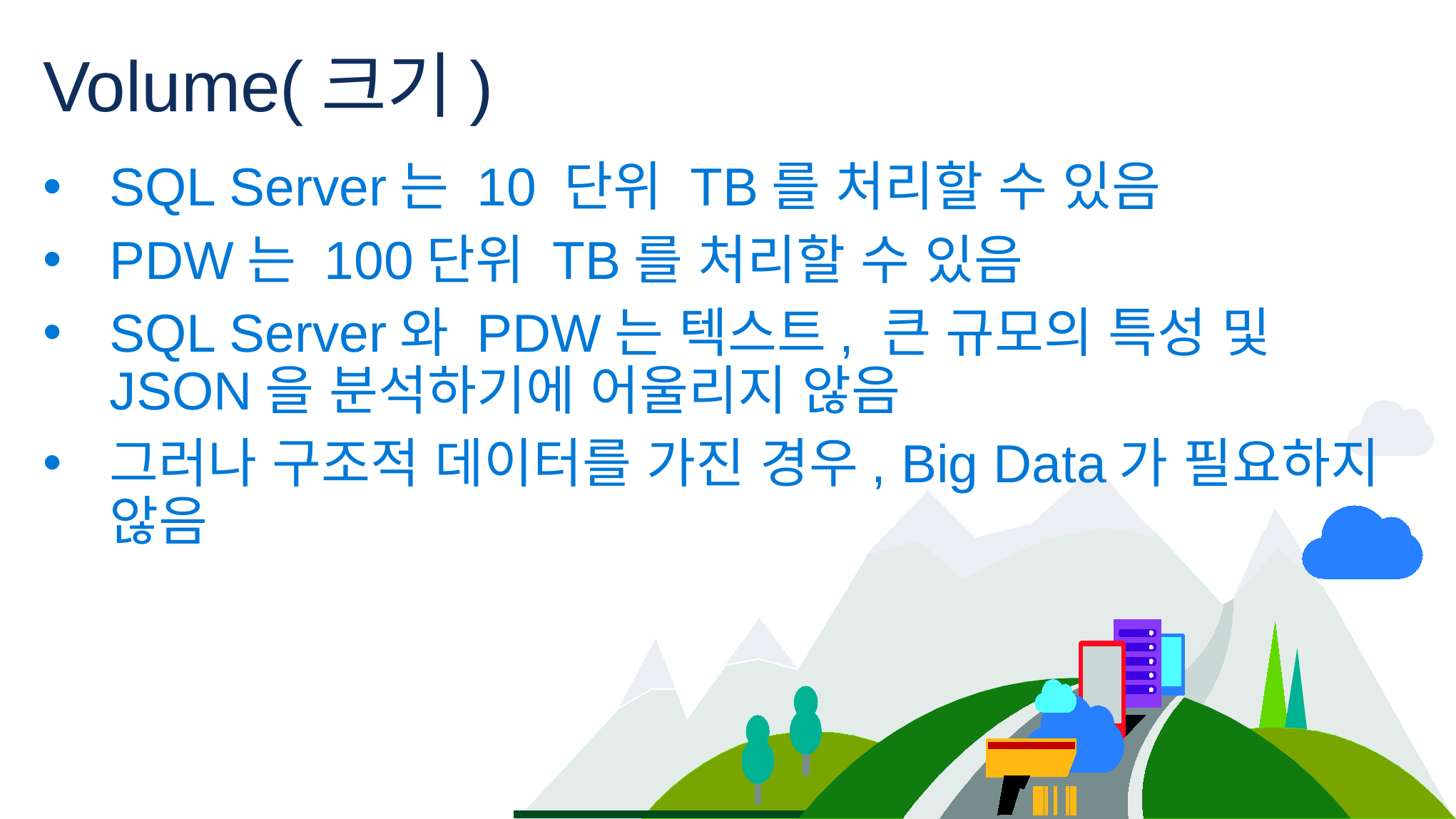

# Volume(크기)
SQL Server는 10 단위 TB를 처리할 수 있음
PDW는 100단위 TB를 처리할 수 있음
SQL Server와 PDW는 텍스트, 큰 규모의 특성 및 JSON을 분석하기에 어울리지 않음
그러나 구조적 데이터를 가진 경우, Big Data가 필요하지 않음